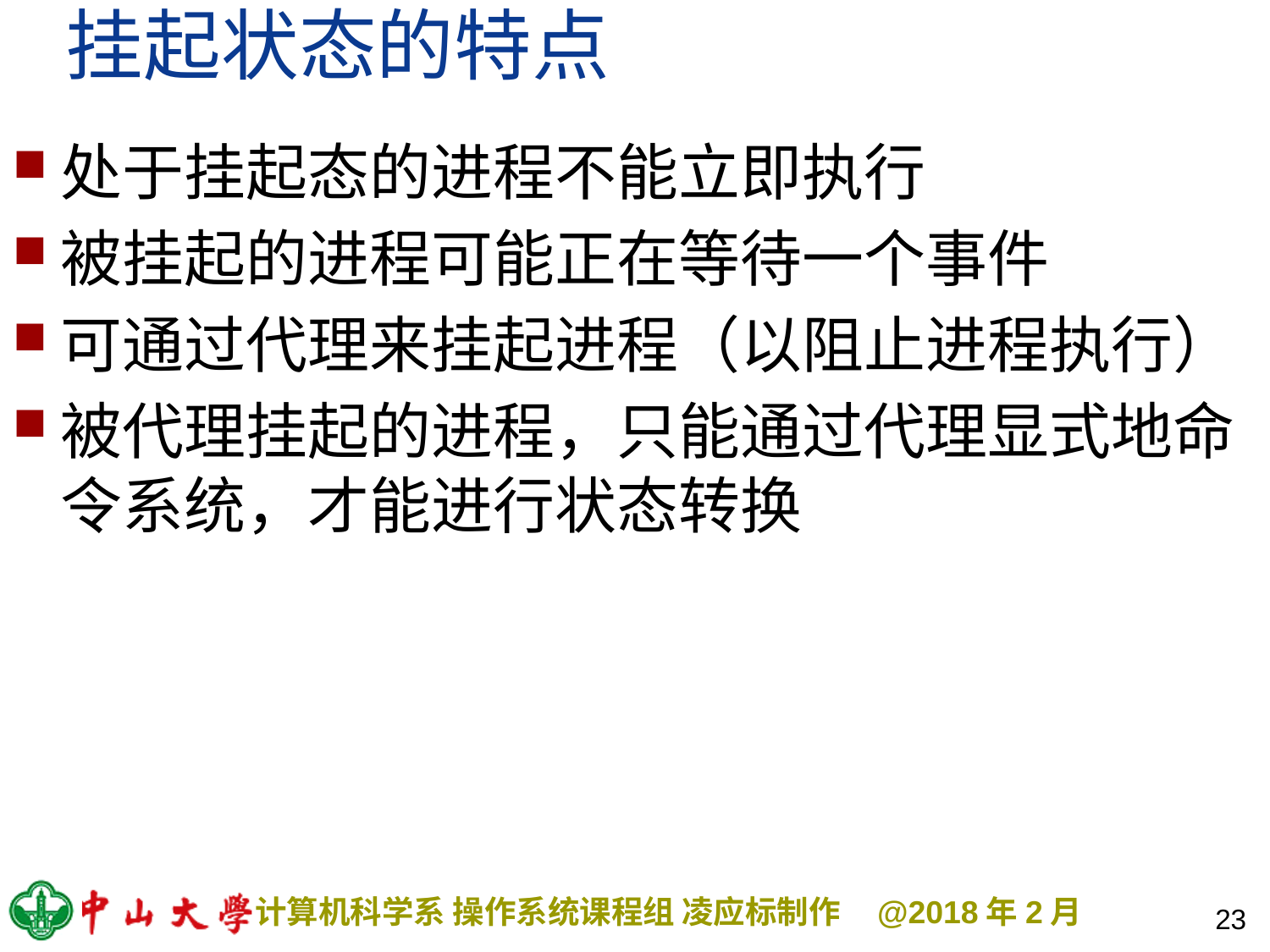

# 挂起状态的特点
处于挂起态的进程不能立即执行
被挂起的进程可能正在等待一个事件
可通过代理来挂起进程（以阻止进程执行）
被代理挂起的进程，只能通过代理显式地命令系统，才能进行状态转换
23